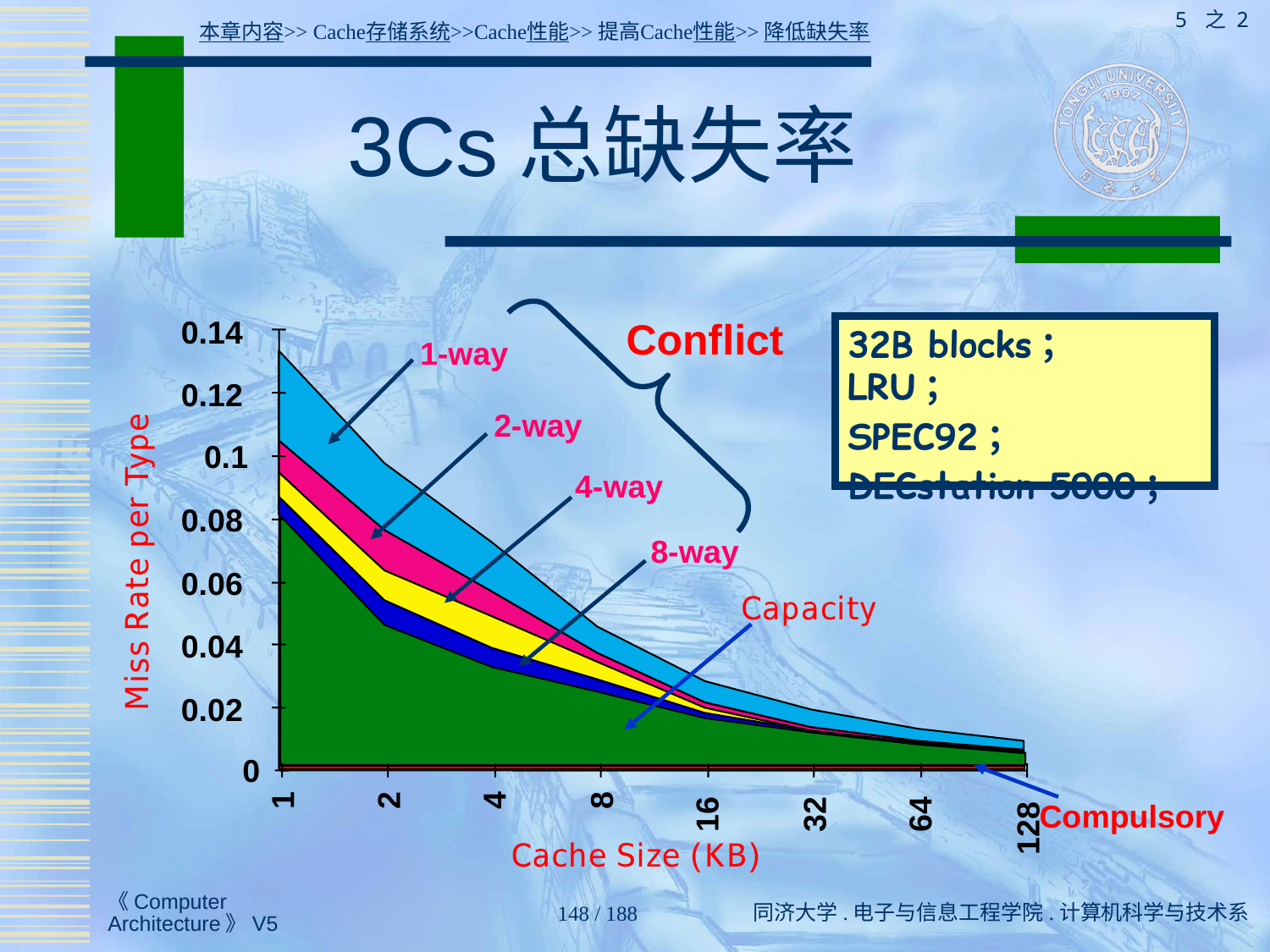

5 之 2
本章内容>> Cache存储系统>>Cache性能>>提高Cache性能>>降低缺失率
# 3Cs总缺失率

Conflict
0.14

0.12

0.1

0.08

Miss Rate per Type
0.06

0.04

0.02

32B blocks； LRU；
SPEC92；
DECstation 5000；
1-way

2-way

4-way

8-way

Capacity

0

4
8
1
2
16
32
64
128
Cache Size (KB)

Compulsory